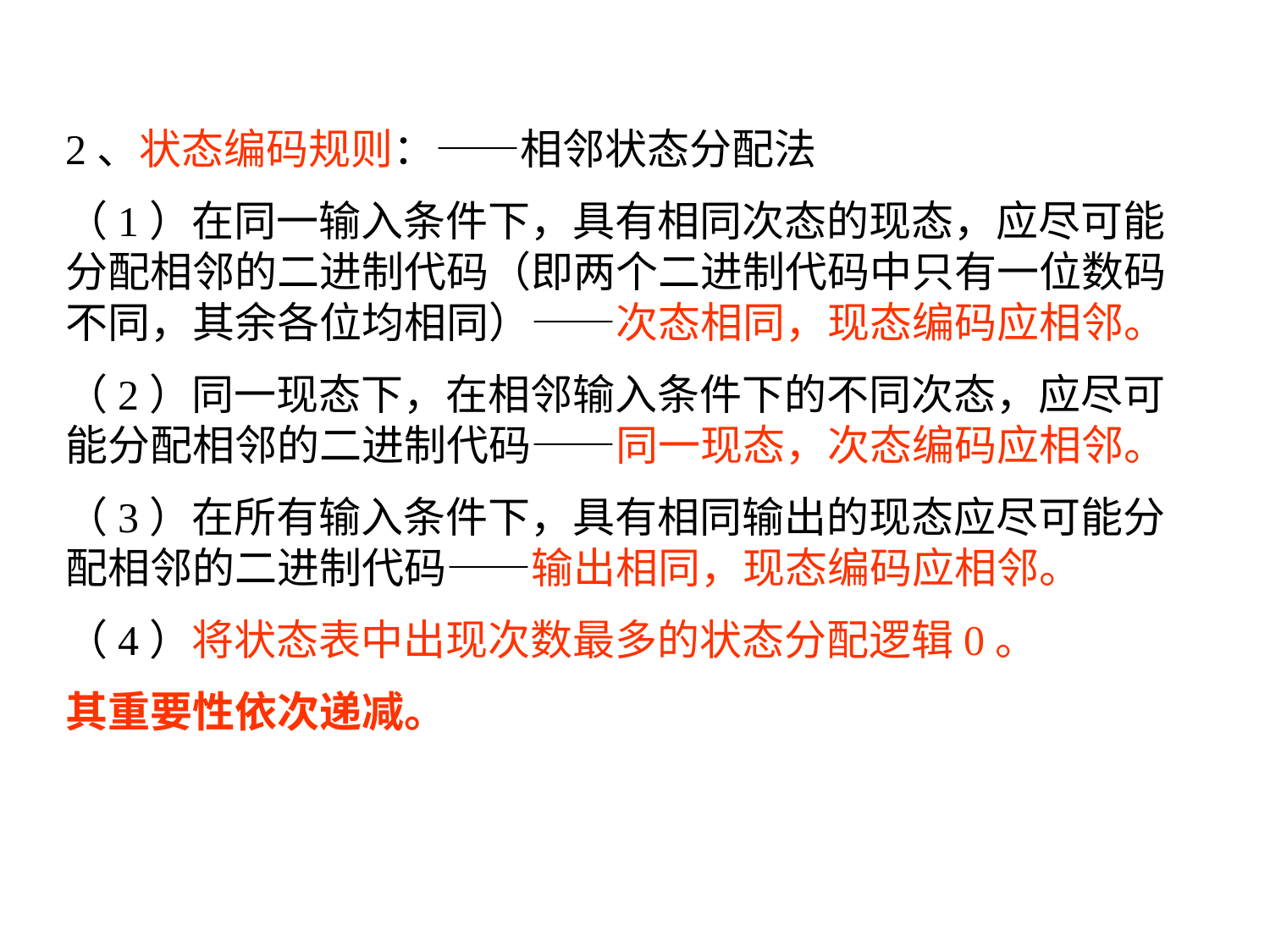

2、状态编码规则：——相邻状态分配法
（1）在同一输入条件下，具有相同次态的现态，应尽可能分配相邻的二进制代码（即两个二进制代码中只有一位数码不同，其余各位均相同）——次态相同，现态编码应相邻。
（2）同一现态下，在相邻输入条件下的不同次态，应尽可能分配相邻的二进制代码——同一现态，次态编码应相邻。
（3）在所有输入条件下，具有相同输出的现态应尽可能分配相邻的二进制代码——输出相同，现态编码应相邻。
（4）将状态表中出现次数最多的状态分配逻辑0。
其重要性依次递减。